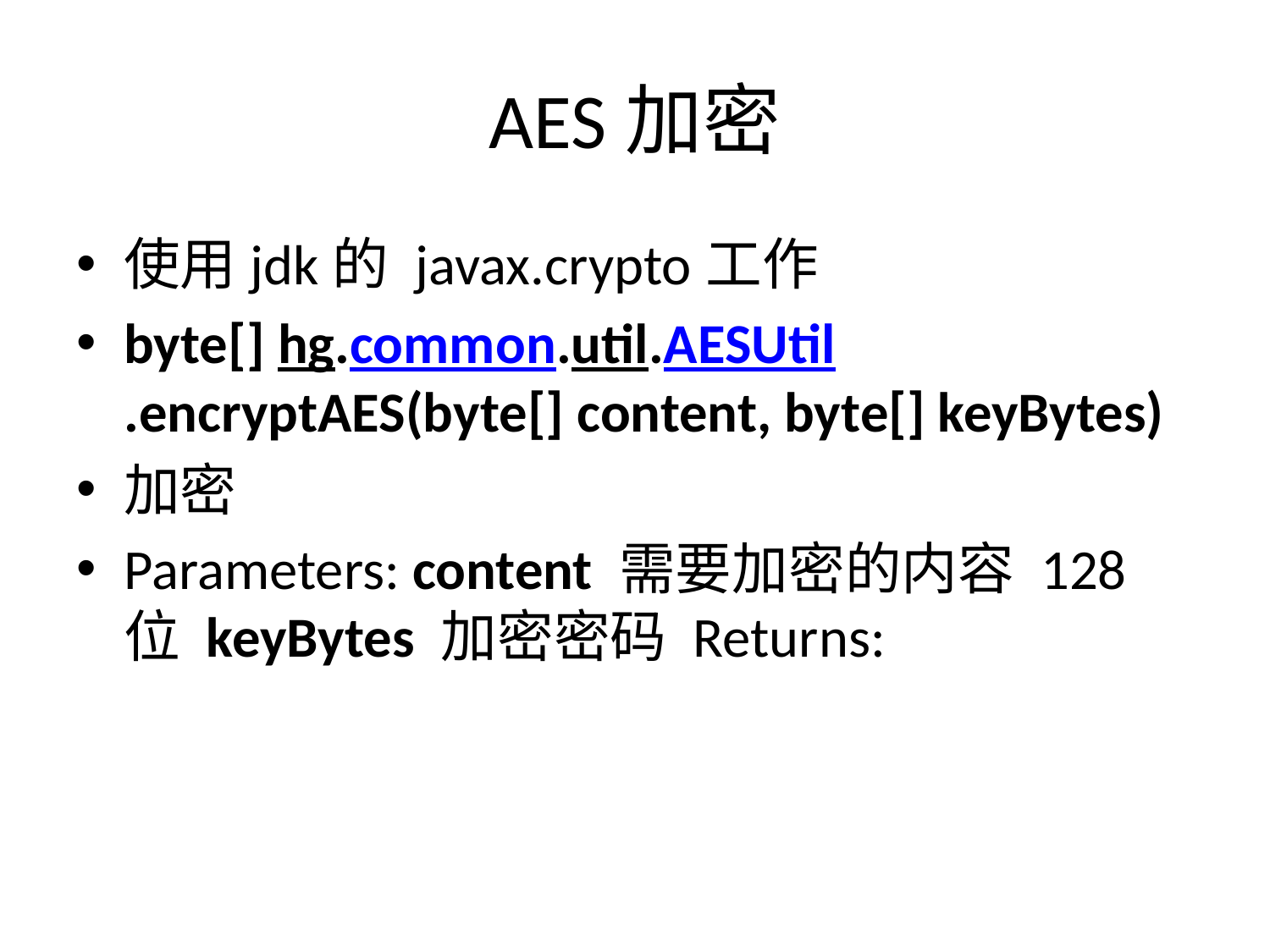

# AES加密
使用jdk的 javax.crypto工作
byte[] hg.common.util.AESUtil.encryptAES(byte[] content, byte[] keyBytes)
加密
Parameters: content 需要加密的内容 128位 keyBytes 加密密码 Returns: